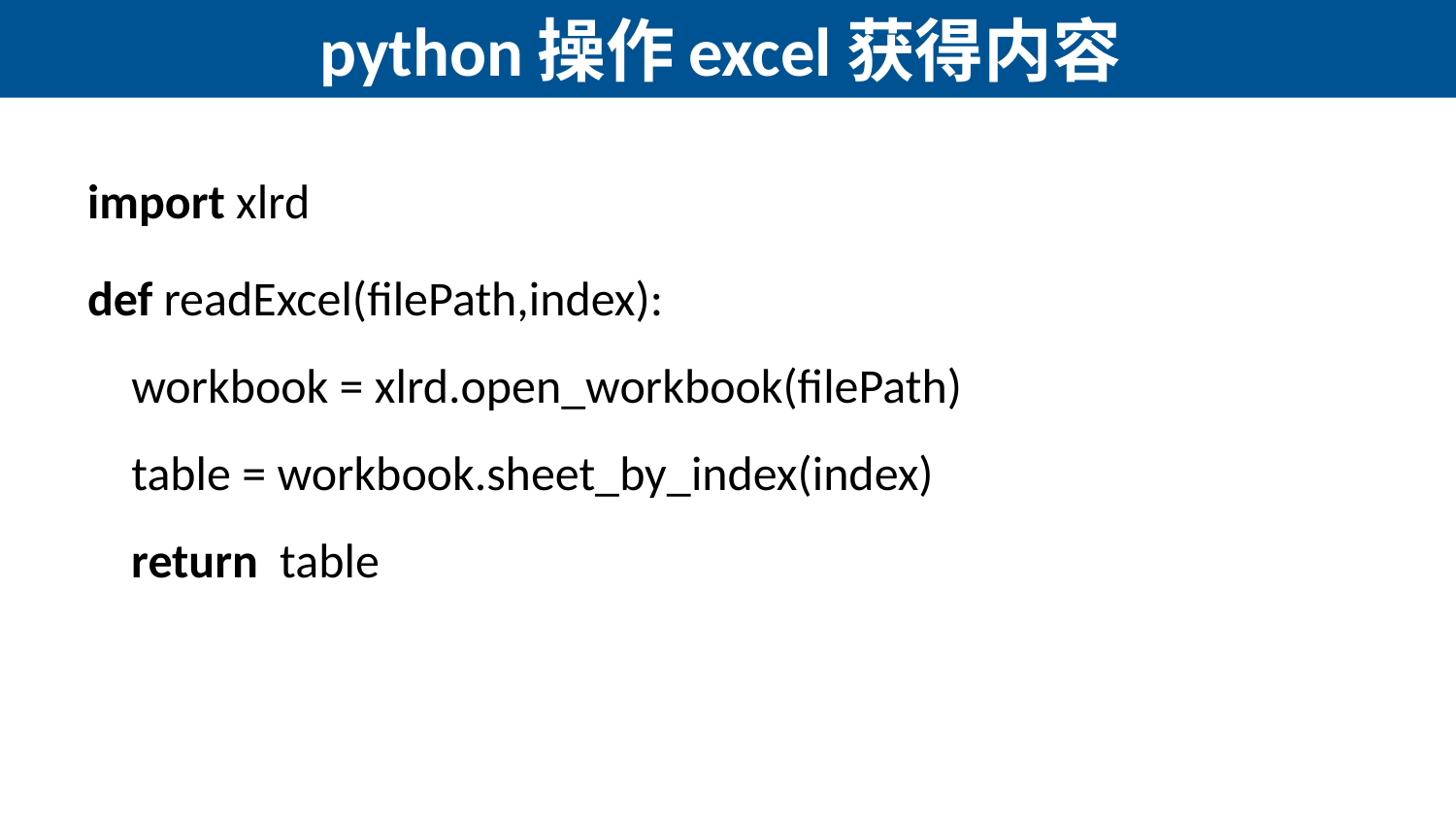

# python操作excel获得内容
import xlrd
def readExcel(filePath,index):
    workbook = xlrd.open_workbook(filePath)
    table = workbook.sheet_by_index(index)
    return  table